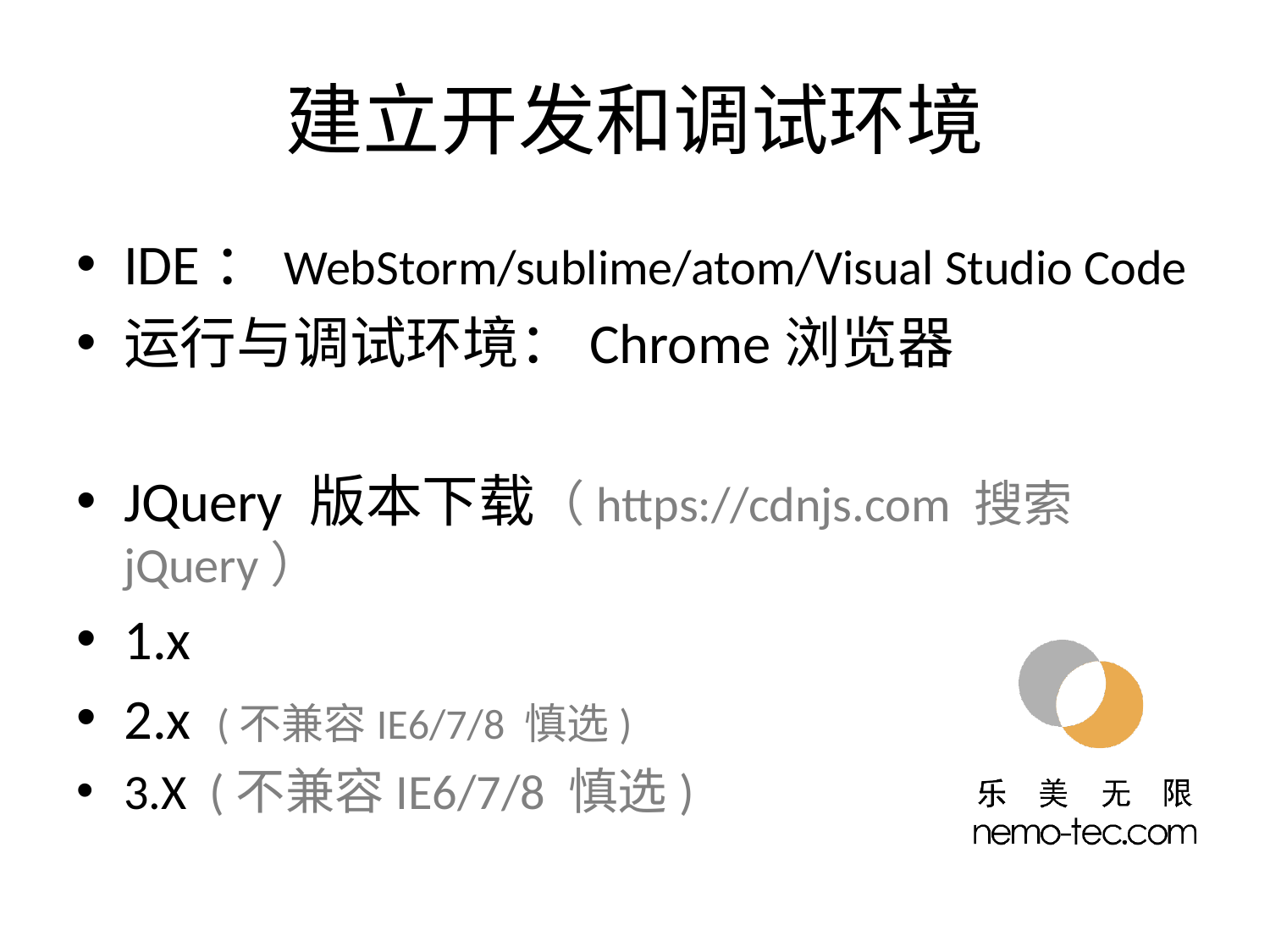

# 建立开发和调试环境
IDE：WebStorm/sublime/atom/Visual Studio Code
运行与调试环境：Chrome浏览器

JQuery 版本下载（https://cdnjs.com 搜索jQuery）
1.x
2.x  (不兼容IE6/7/8 慎选)
3.X  (不兼容IE6/7/8 慎选)